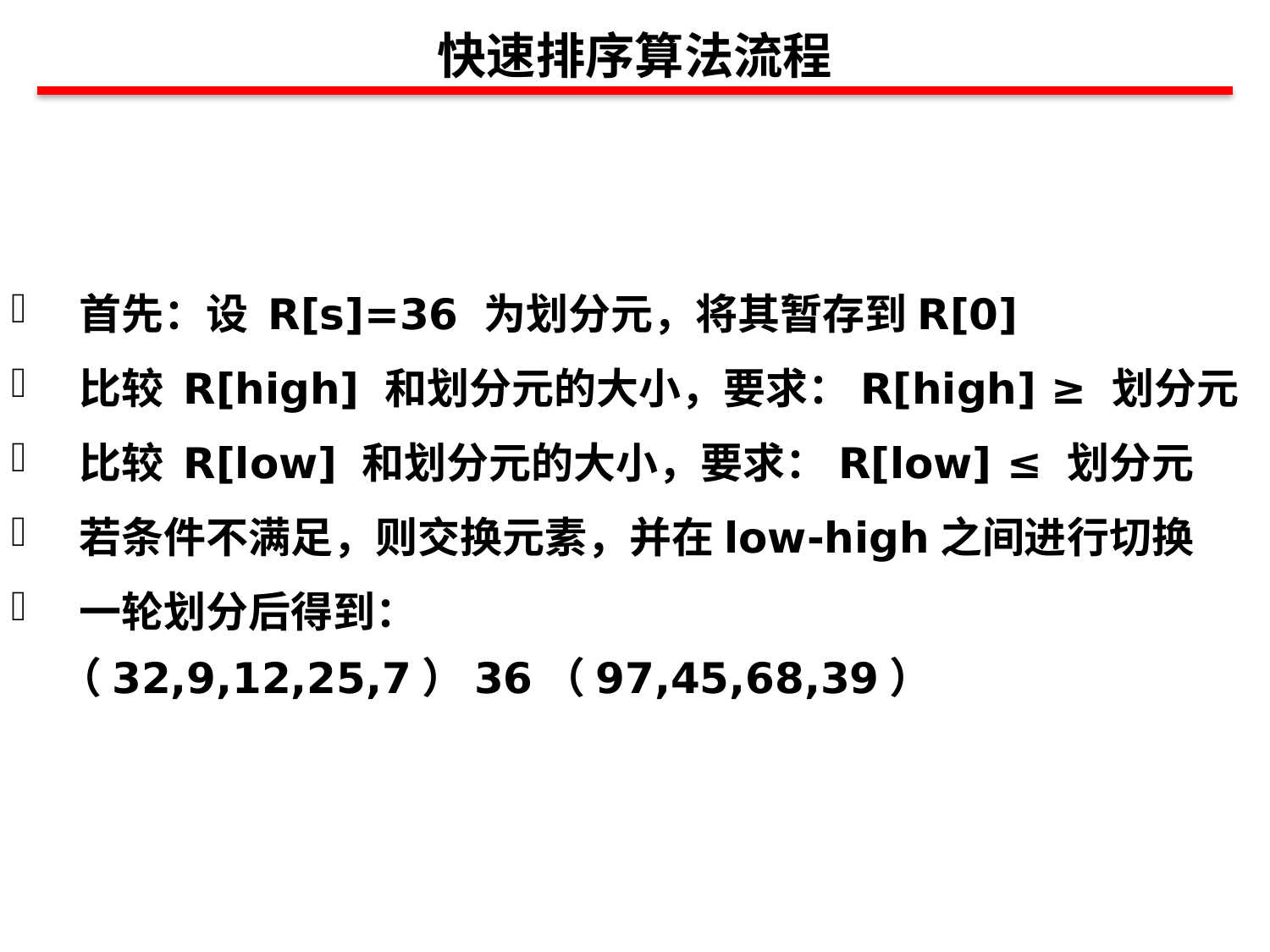

快速排序算法流程
 首先：设 R[s]=36 为划分元，将其暂存到R[0]
 比较 R[high] 和划分元的大小，要求：R[high] ≥ 划分元
 比较 R[low] 和划分元的大小，要求：R[low] ≤ 划分元
 若条件不满足，则交换元素，并在low-high之间进行切换
 一轮划分后得到：（32,9,12,25,7）36（97,45,68,39）